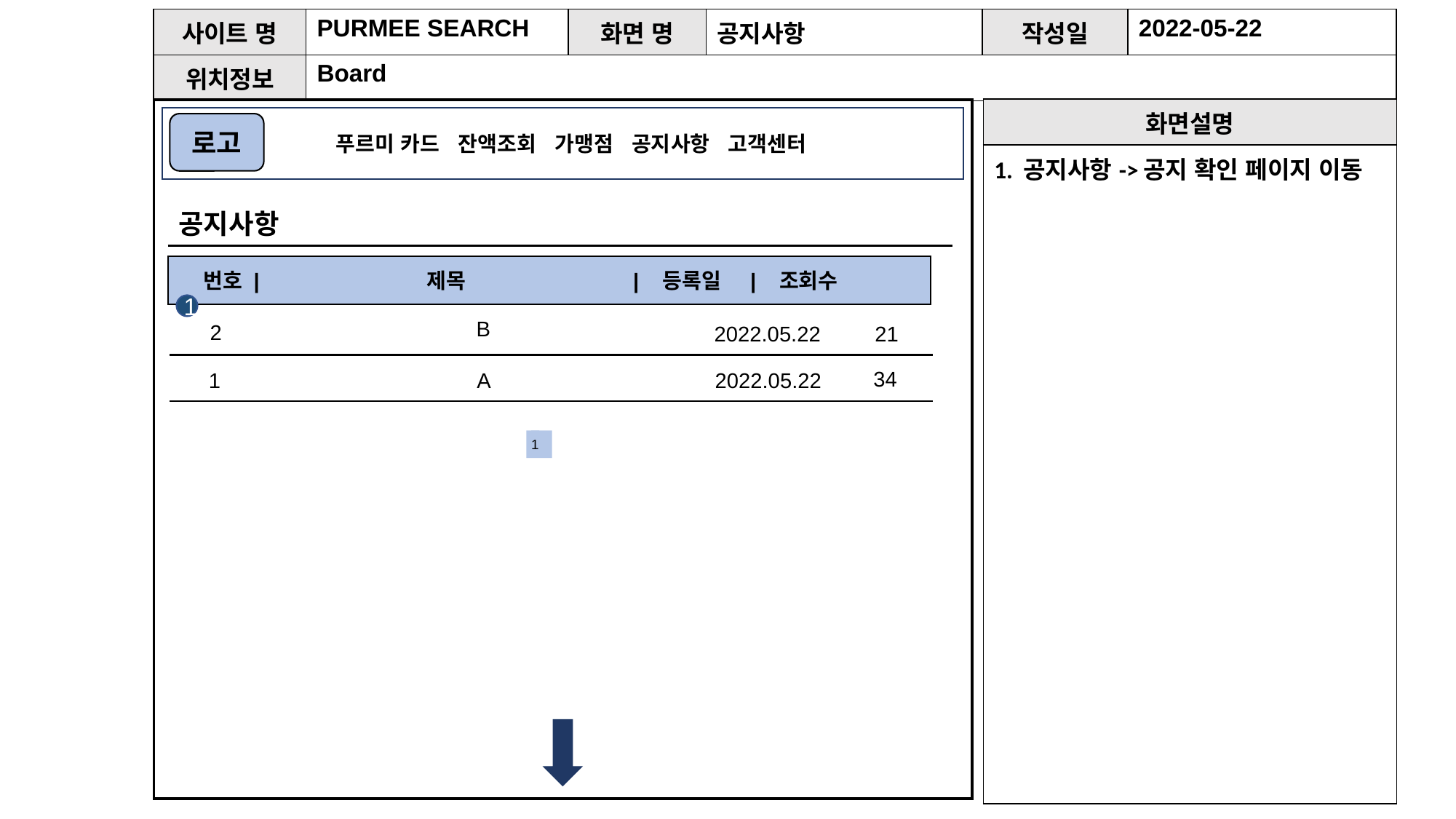

| 사이트 명 | PURMEE SEARCH | 화면 명 | 공지사항 | 작성일 | 2022-05-22 |
| --- | --- | --- | --- | --- | --- |
| 위치정보 | Board |  |  |  |  |
| 화면설명 |
| --- |
| 1. 공지사항->공지 확인 페이지 이동 |

           푸르미 카드   잔액조회   가맹점   공지사항   고객센터
1
로고
공지사항
    번호 |                           제목                           |   등록일    |   조회수
1
B
2
21
2022.05.22
34
1
A
2022.05.22

1